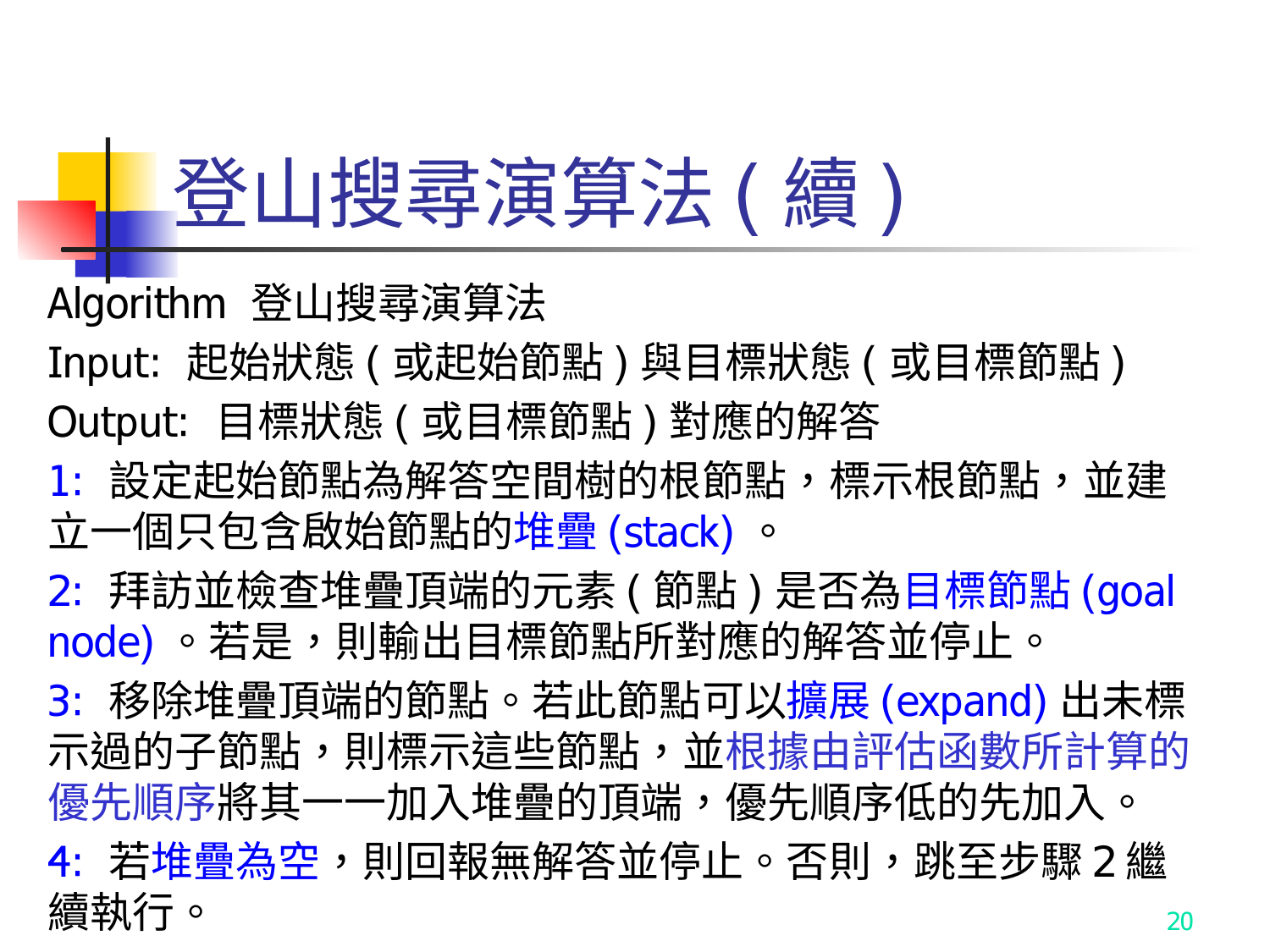

# 登山搜尋演算法(續)
Algorithm 登山搜尋演算法
Input: 起始狀態(或起始節點)與目標狀態(或目標節點)
Output: 目標狀態(或目標節點)對應的解答
1: 設定起始節點為解答空間樹的根節點，標示根節點，並建立一個只包含啟始節點的堆疊(stack)。
2: 拜訪並檢查堆疊頂端的元素(節點)是否為目標節點(goal node)。若是，則輸出目標節點所對應的解答並停止。
3: 移除堆疊頂端的節點。若此節點可以擴展(expand)出未標示過的子節點，則標示這些節點，並根據由評估函數所計算的優先順序將其一一加入堆疊的頂端，優先順序低的先加入。
4: 若堆疊為空，則回報無解答並停止。否則，跳至步驟2繼續執行。

20